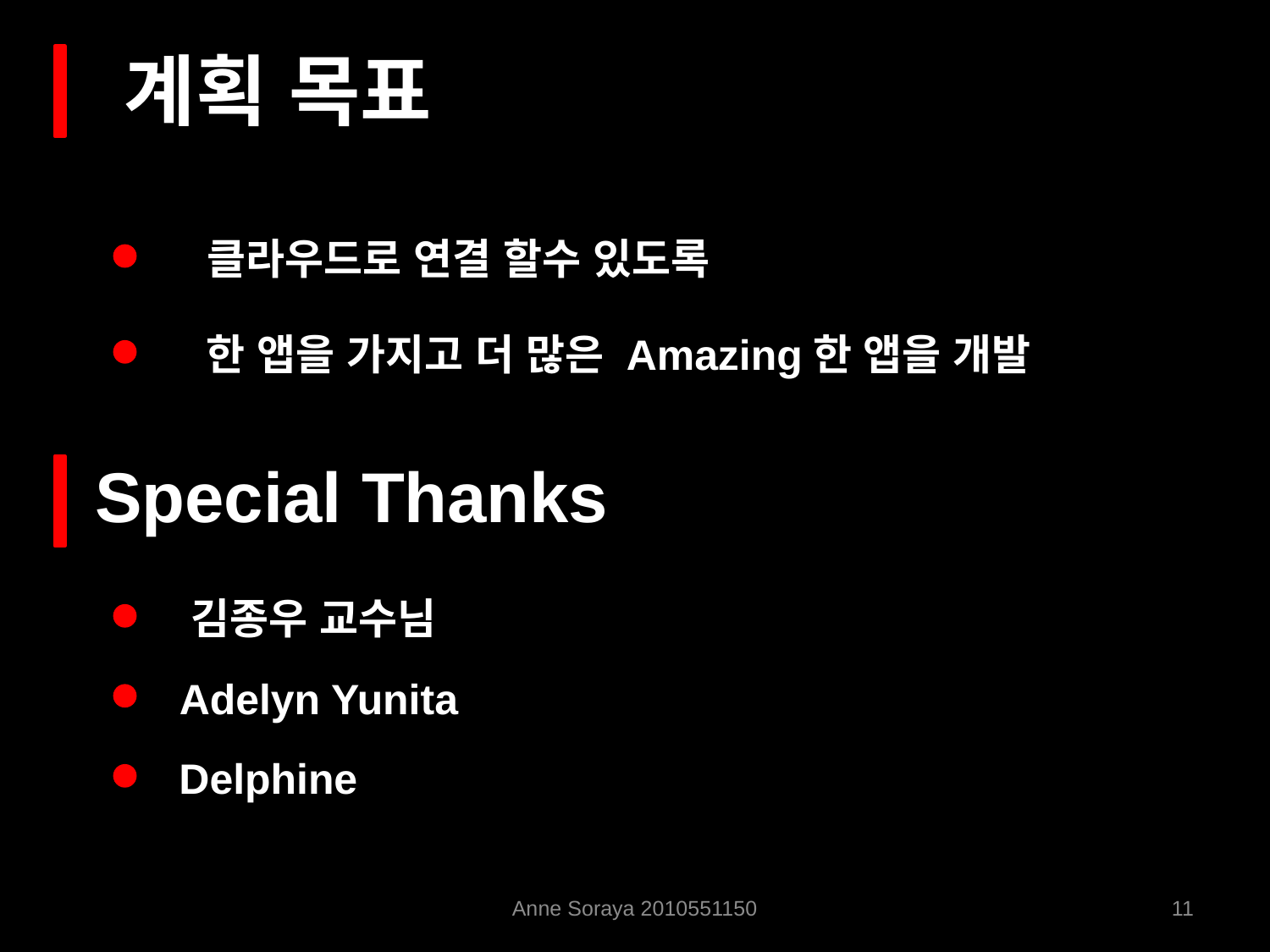

계획 목표

클라우드로 연결 할수 있도록

한 앱을 가지고 더 많은 Amazing한 앱을 개발

Special Thanks

김종우 교수님

Adelyn Yunita

Delphine

Anne Soraya 2010551150
11